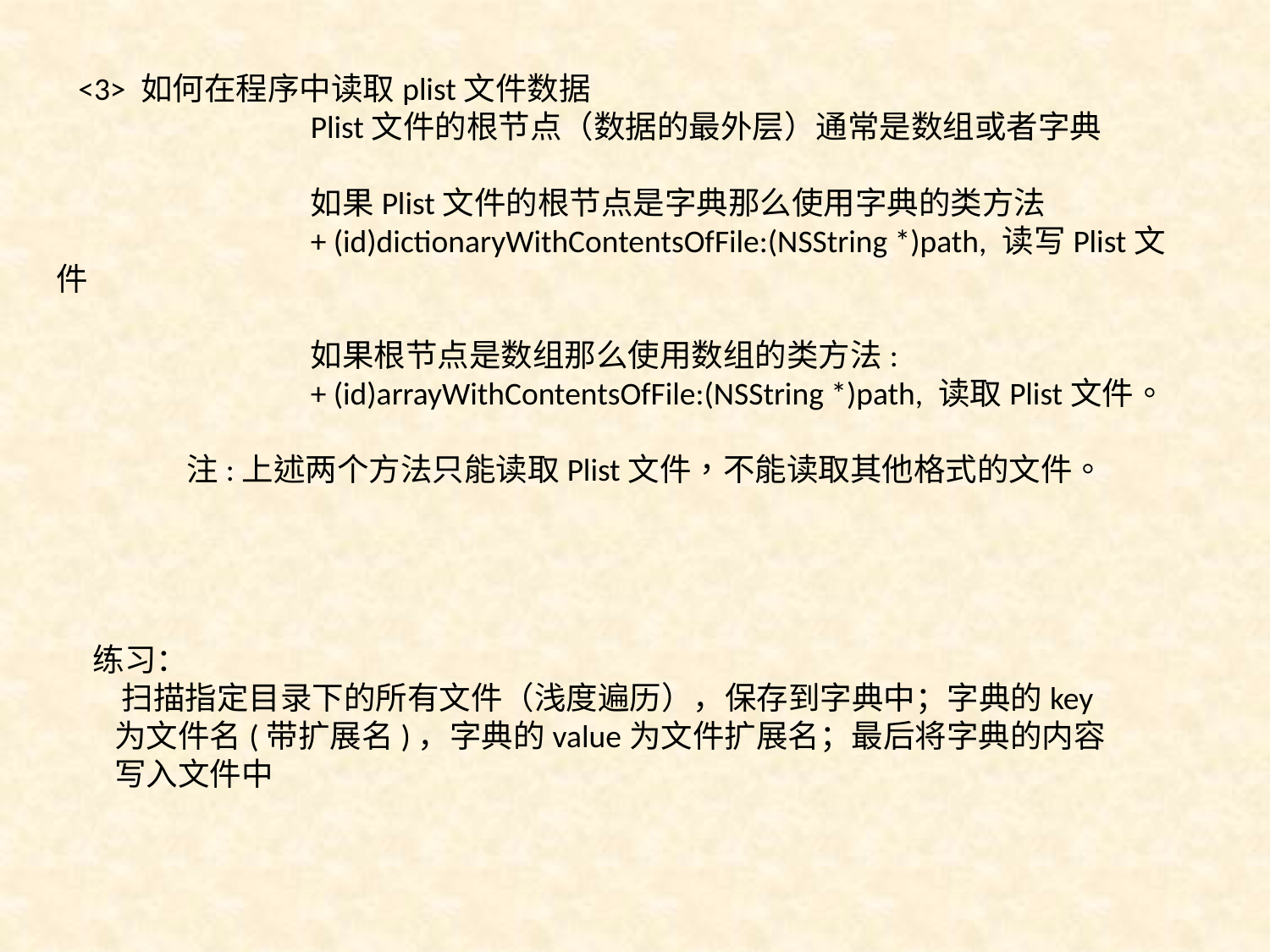

<3> 如何在程序中读取plist文件数据
		Plist文件的根节点（数据的最外层）通常是数组或者字典

		如果Plist文件的根节点是字典那么使用字典的类方法
		+ (id)dictionaryWithContentsOfFile:(NSString *)path, 读写Plist文件

		如果根节点是数组那么使用数组的类方法:
		+ (id)arrayWithContentsOfFile:(NSString *)path, 读取Plist文件。

                 注:上述两个方法只能读取Plist文件，不能读取其他格式的文件。

    练习：
        扫描指定目录下的所有文件（浅度遍历），保存到字典中；字典的key
       为文件名(带扩展名)，字典的value为文件扩展名；最后将字典的内容
       写入文件中